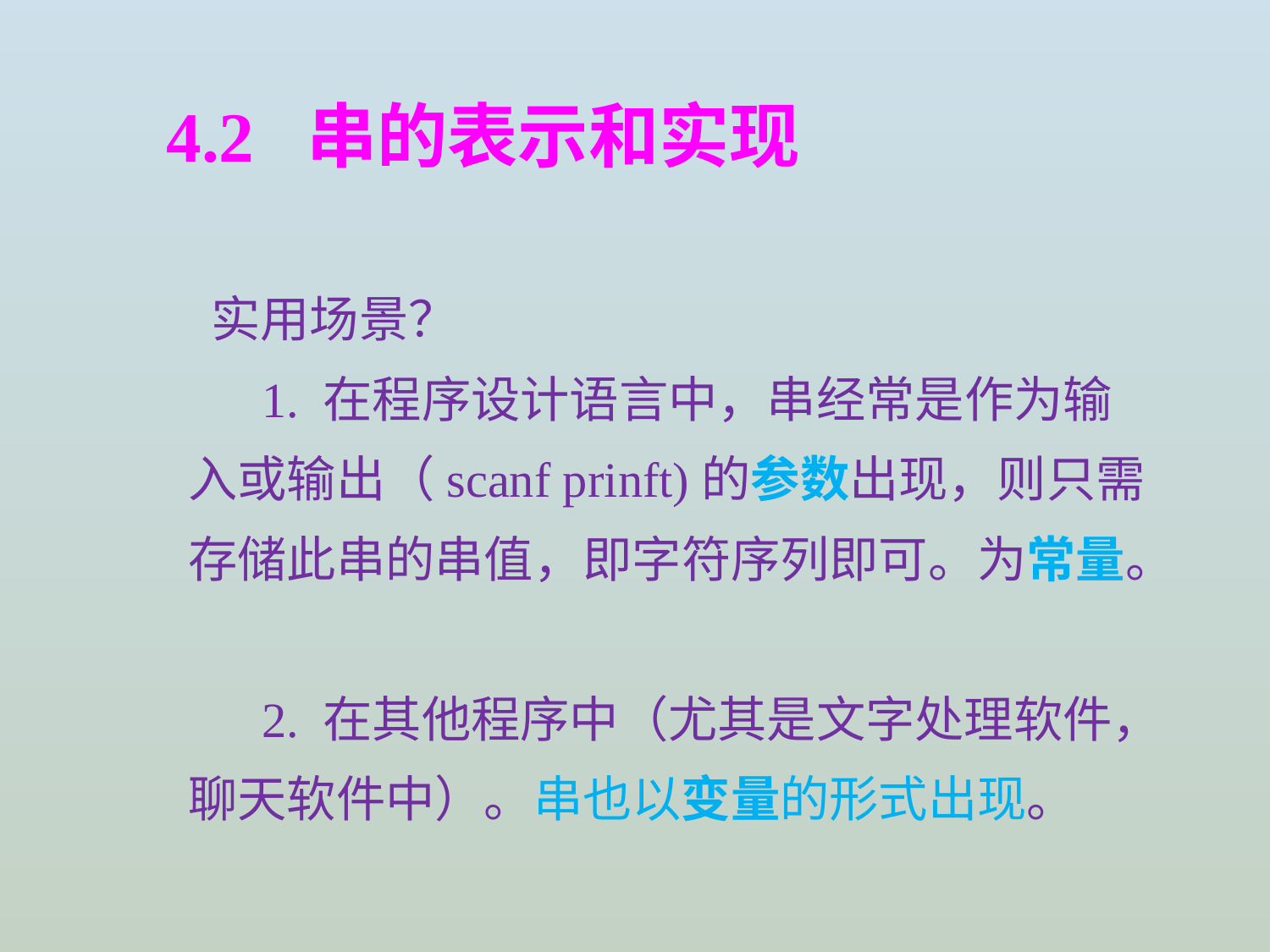

4.2  串的表示和实现
 实用场景？
      1. 在程序设计语言中，串经常是作为输入或输出（scanf prinft)的参数出现，则只需存储此串的串值，即字符序列即可。为常量。

      2. 在其他程序中（尤其是文字处理软件，聊天软件中）。串也以变量的形式出现。